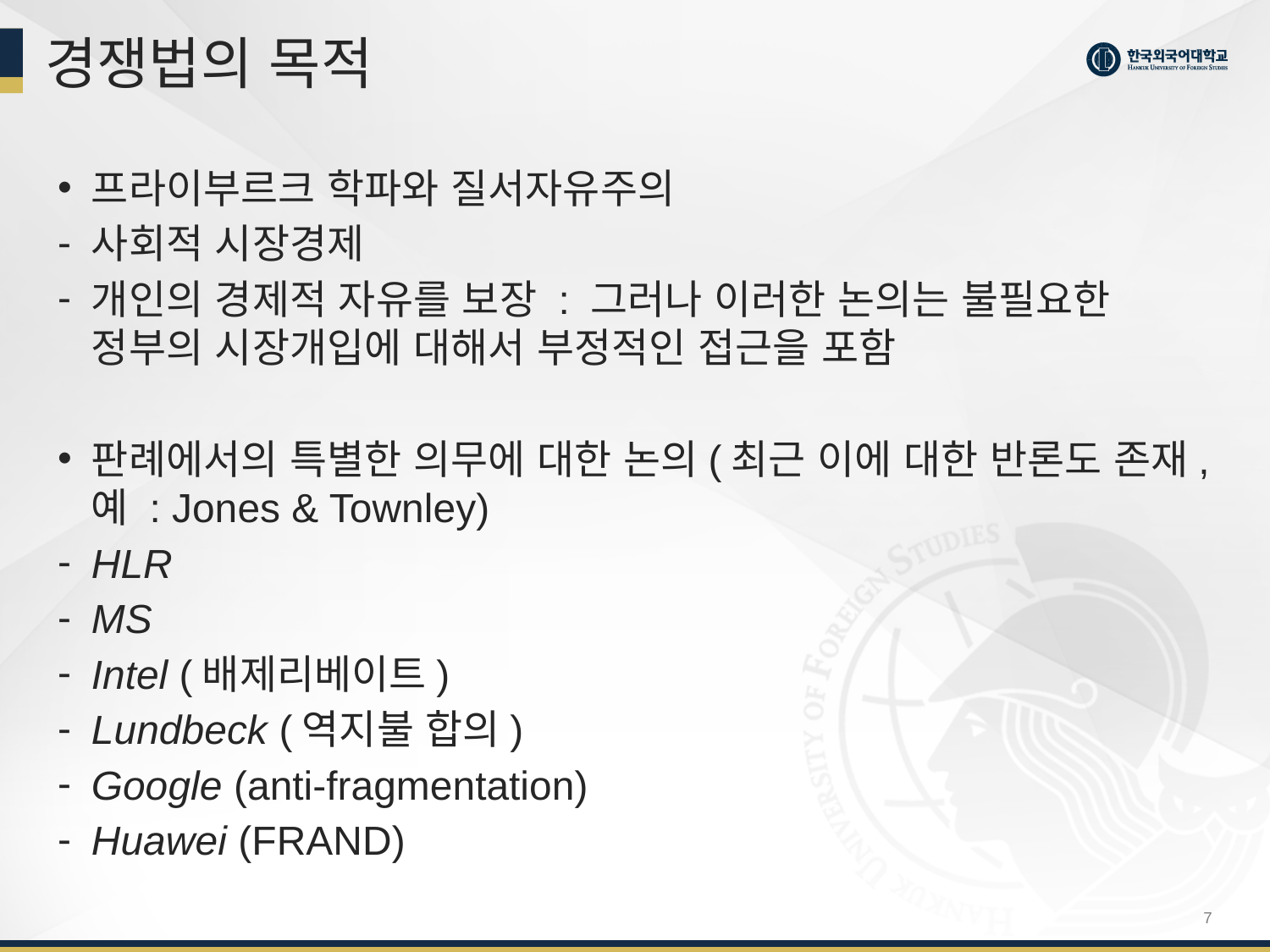

# 경쟁법의 목적
프라이부르크 학파와 질서자유주의
사회적 시장경제
개인의 경제적 자유를 보장 : 그러나 이러한 논의는 불필요한 정부의 시장개입에 대해서 부정적인 접근을 포함

판례에서의 특별한 의무에 대한 논의(최근 이에 대한 반론도 존재, 예 : Jones & Townley)
HLR
MS
Intel (배제리베이트)
Lundbeck (역지불 합의)
Google (anti-fragmentation)
Huawei (FRAND)

7